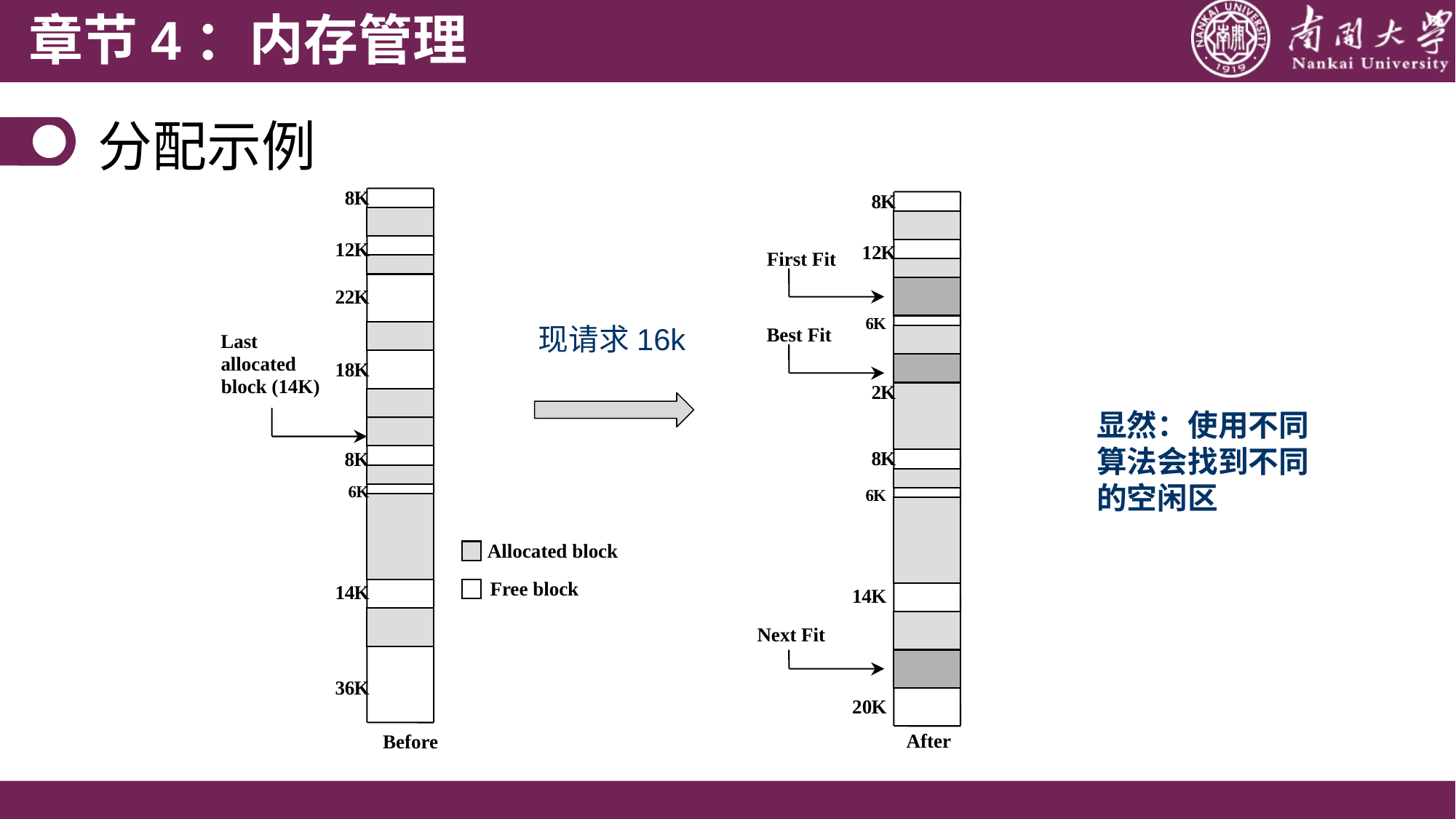

章节4：内存管理
分配示例

8
K

8
K

12
K

12
K
First Fit

22
K

6
K
现请求16k

Best Fit

Last

allocated

18
K

block (14K)
2
K

显然：使用不同算法会找到不同的空闲区

8
K
8
K

6
K

6
K

Allocated block

Free block

14
K

14
K

Next Fit

36
K

20
K

After
Before